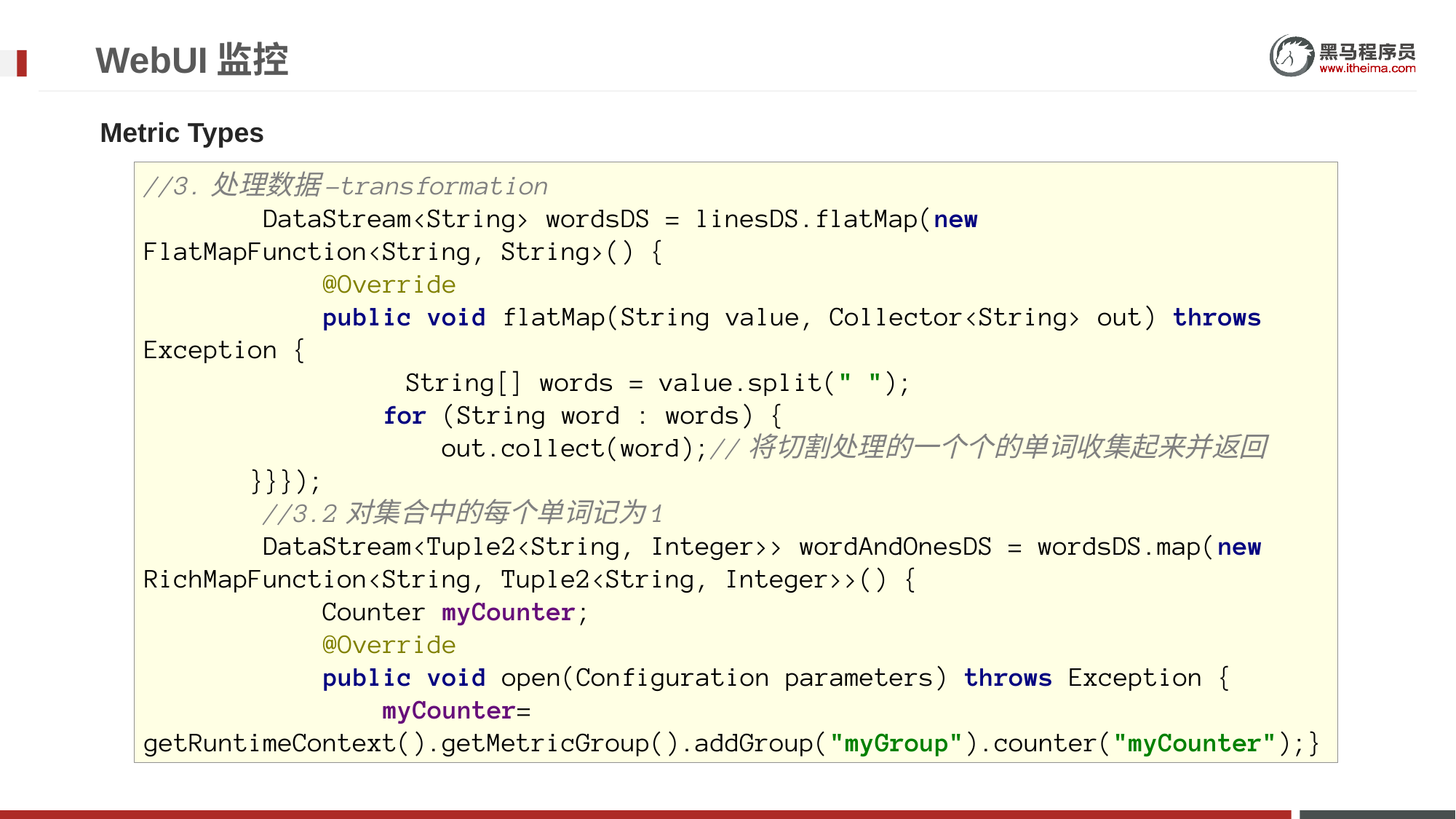

# WebUI监控
Metric Types
//3.处理数据-transformation
        DataStream<String> wordsDS = linesDS.flatMap(new FlatMapFunction<String, String>() {
            @Override
            public void flatMap(String value, Collector<String> out) throws Exception {
                String[] words = value.split(" ");
                for (String word : words) {
                    out.collect(word);//将切割处理的一个个的单词收集起来并返回
                }}});
        //3.2对集合中的每个单词记为1
        DataStream<Tuple2<String, Integer>> wordAndOnesDS = wordsDS.map(new RichMapFunction<String, Tuple2<String, Integer>>() {
            Counter myCounter;
            @Override
            public void open(Configuration parameters) throws Exception {
                myCounter= getRuntimeContext().getMetricGroup().addGroup("myGroup").counter("myCounter");}